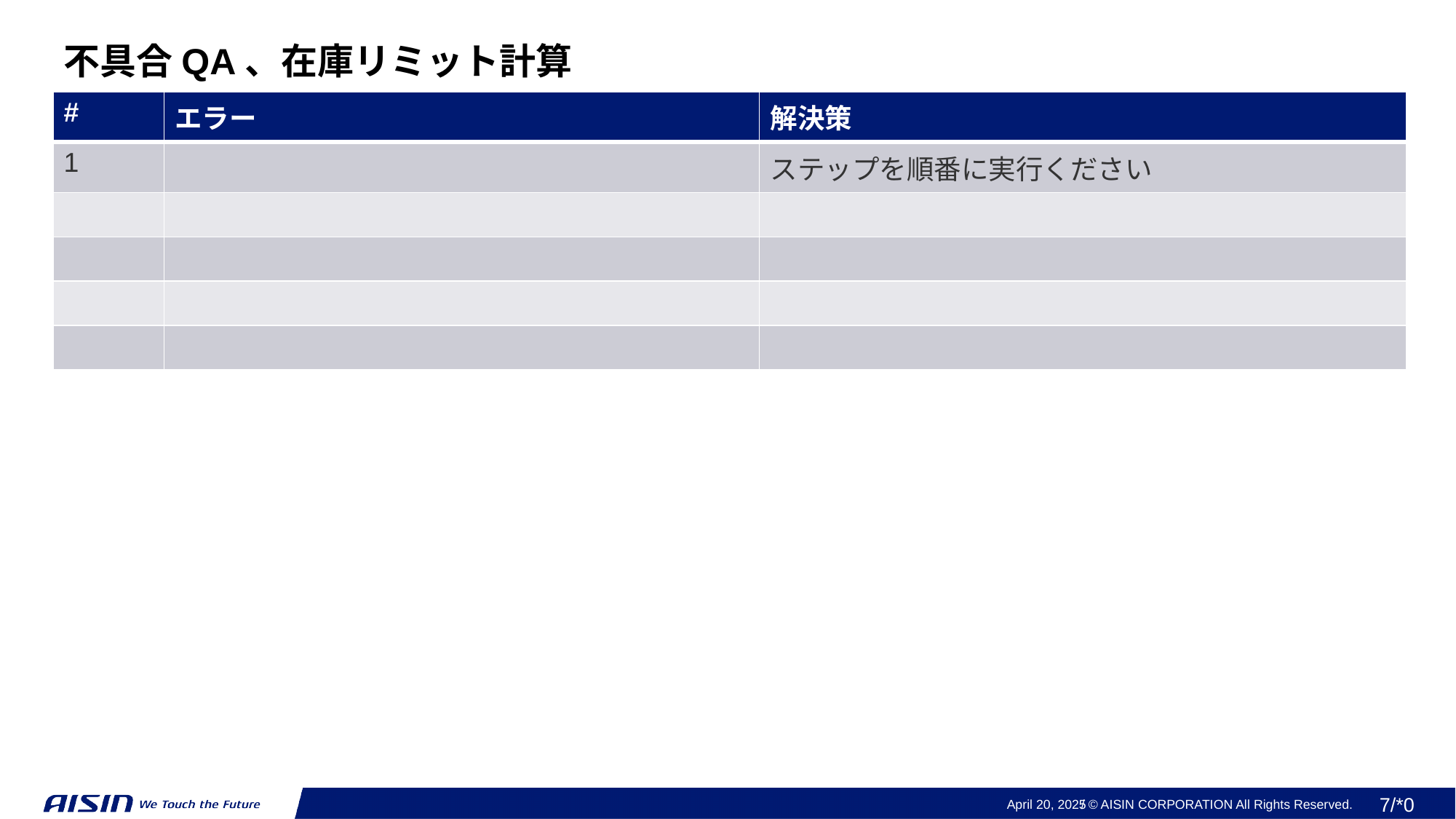

不具合QA、在庫リミット計算

| # | エラー | 解決策 |
| --- | --- | --- |
| 1 |  | ステップを順番に実行ください |
|  |  |  |
|  |  |  |
|  |  |  |
|  |  |  |
April 20, 2025